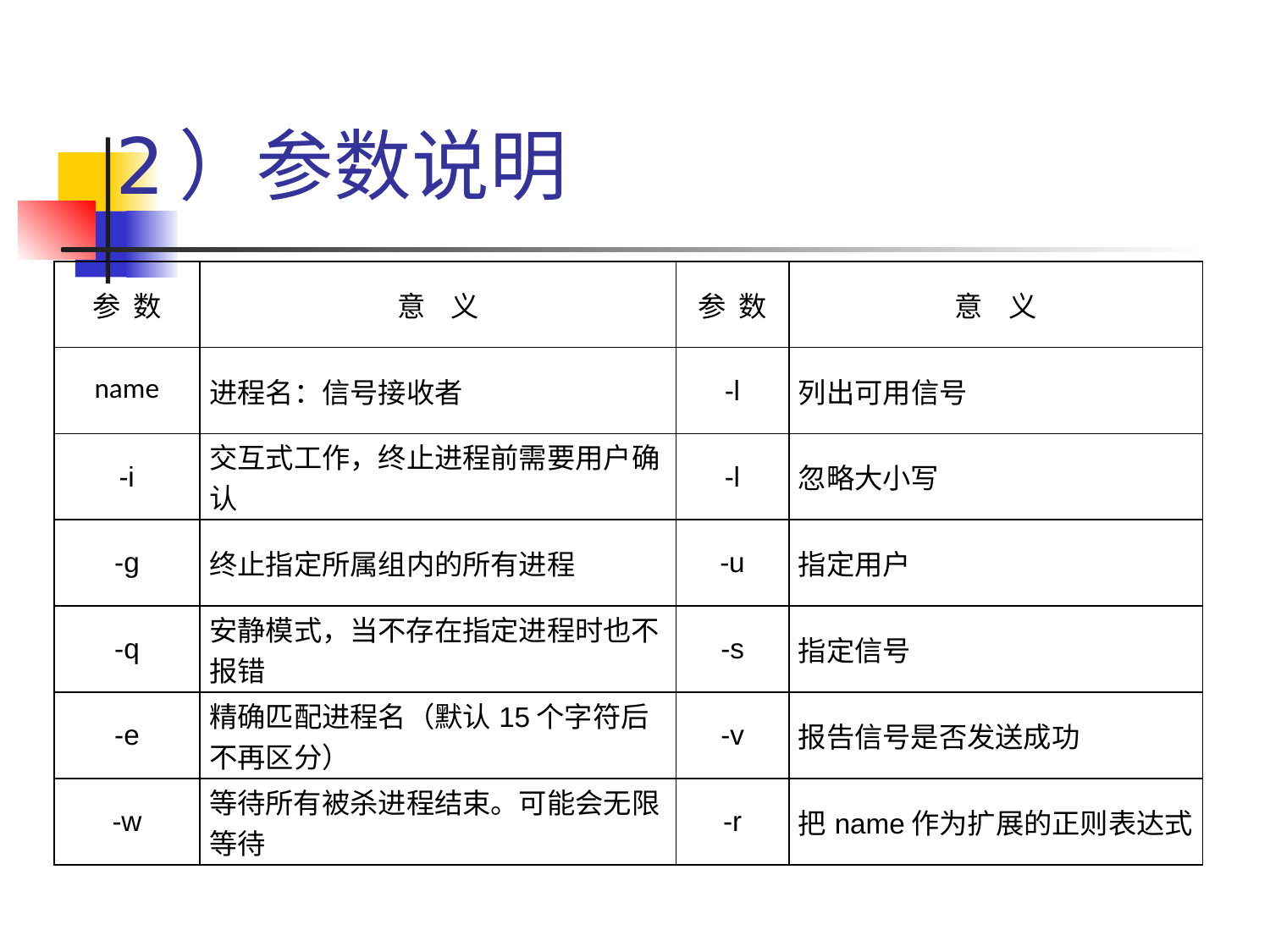

# 2）参数说明
| 参 数 | 意 义 | 参 数 | 意 义 |
| --- | --- | --- | --- |
| name | 进程名：信号接收者 | -l | 列出可用信号 |
| -i | 交互式工作，终止进程前需要用户确认 | -l | 忽略大小写 |
| -g | 终止指定所属组内的所有进程 | -u | 指定用户 |
| -q | 安静模式，当不存在指定进程时也不报错 | -s | 指定信号 |
| -e | 精确匹配进程名（默认15个字符后不再区分） | -v | 报告信号是否发送成功 |
| -w | 等待所有被杀进程结束。可能会无限等待 | -r | 把name作为扩展的正则表达式 |